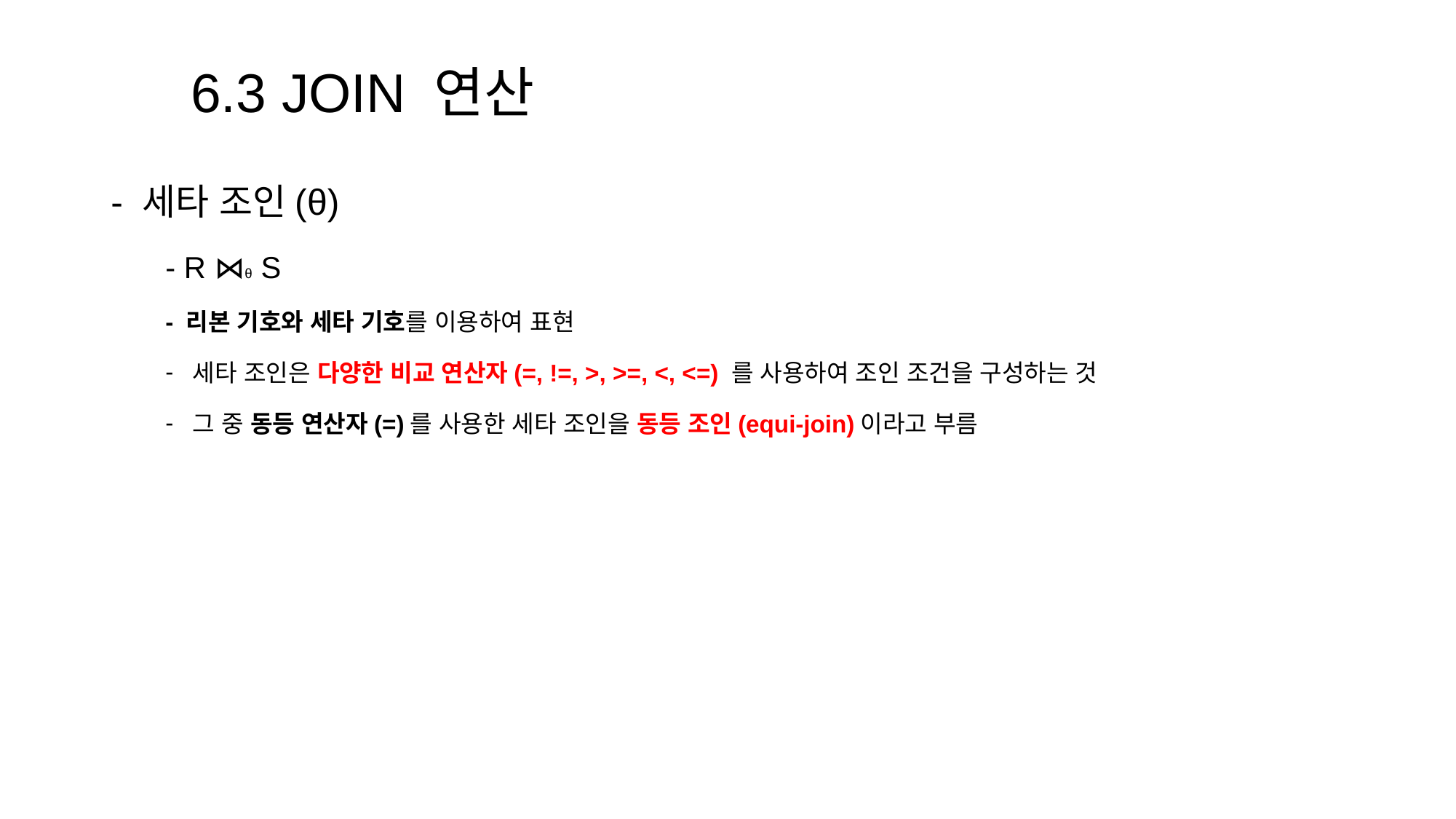

6.3 JOIN 연산
- 세타 조인(θ)
- R ⋈θ S
- 리본 기호와 세타 기호를 이용하여 표현
세타 조인은 다양한 비교 연산자(=, !=, >, >=, <, <=) 를 사용하여 조인 조건을 구성하는 것
그 중 동등 연산자(=)를 사용한 세타 조인을 동등 조인(equi-join)이라고 부름